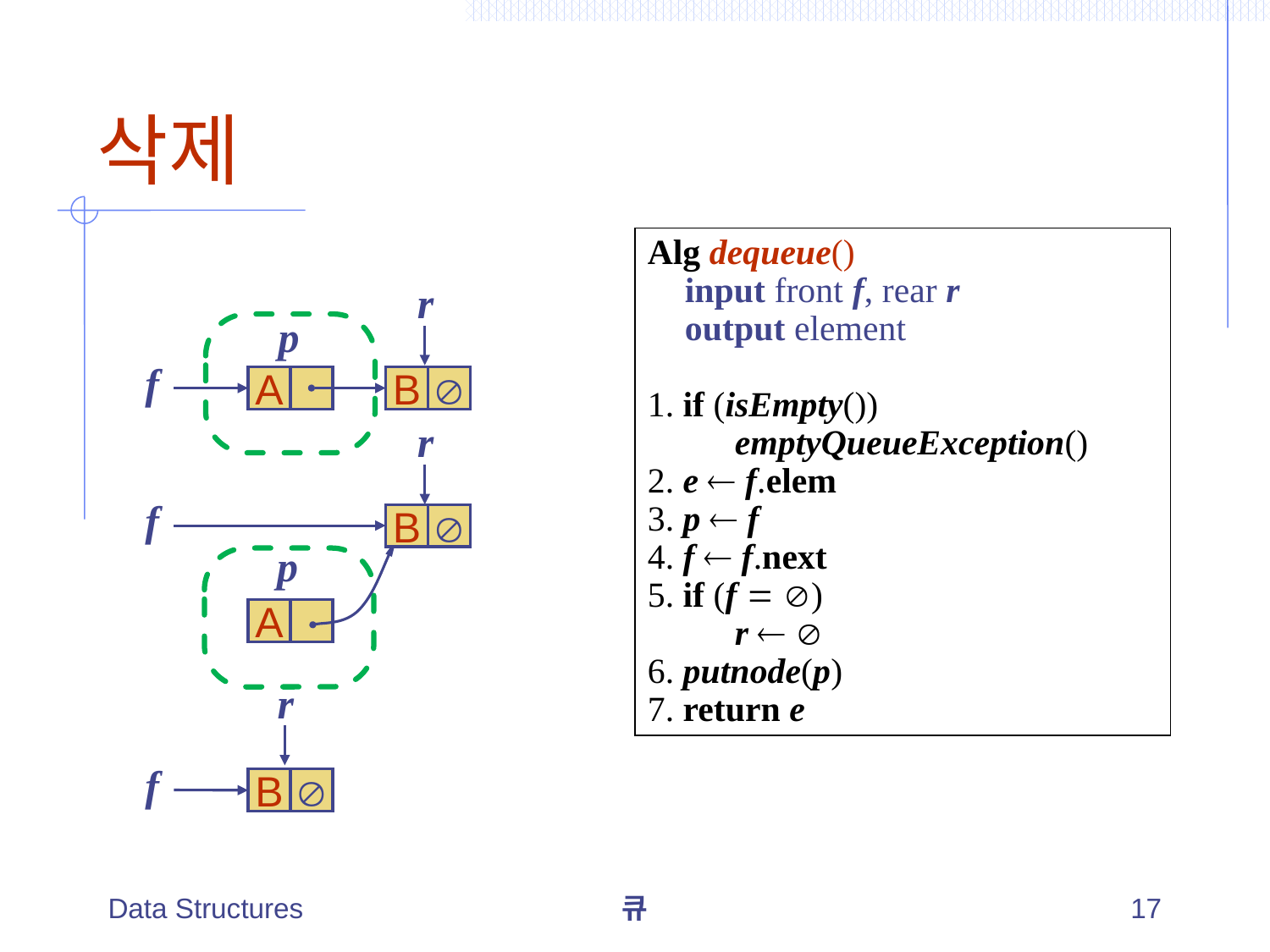

# 삭제
Alg dequeue()
	input front f, rear r
	output element

1. if (isEmpty())
		emptyQueueException()
2. e ← f.elem
3. p ← f
4. f ← f.next
5. if (f = ∅)
		r ← ∅
6. putnode(p)
7. return e
r
p

f
A

B
∅
r
f
B
∅

p

A

r
f
B
∅
Data Structures
큐
17